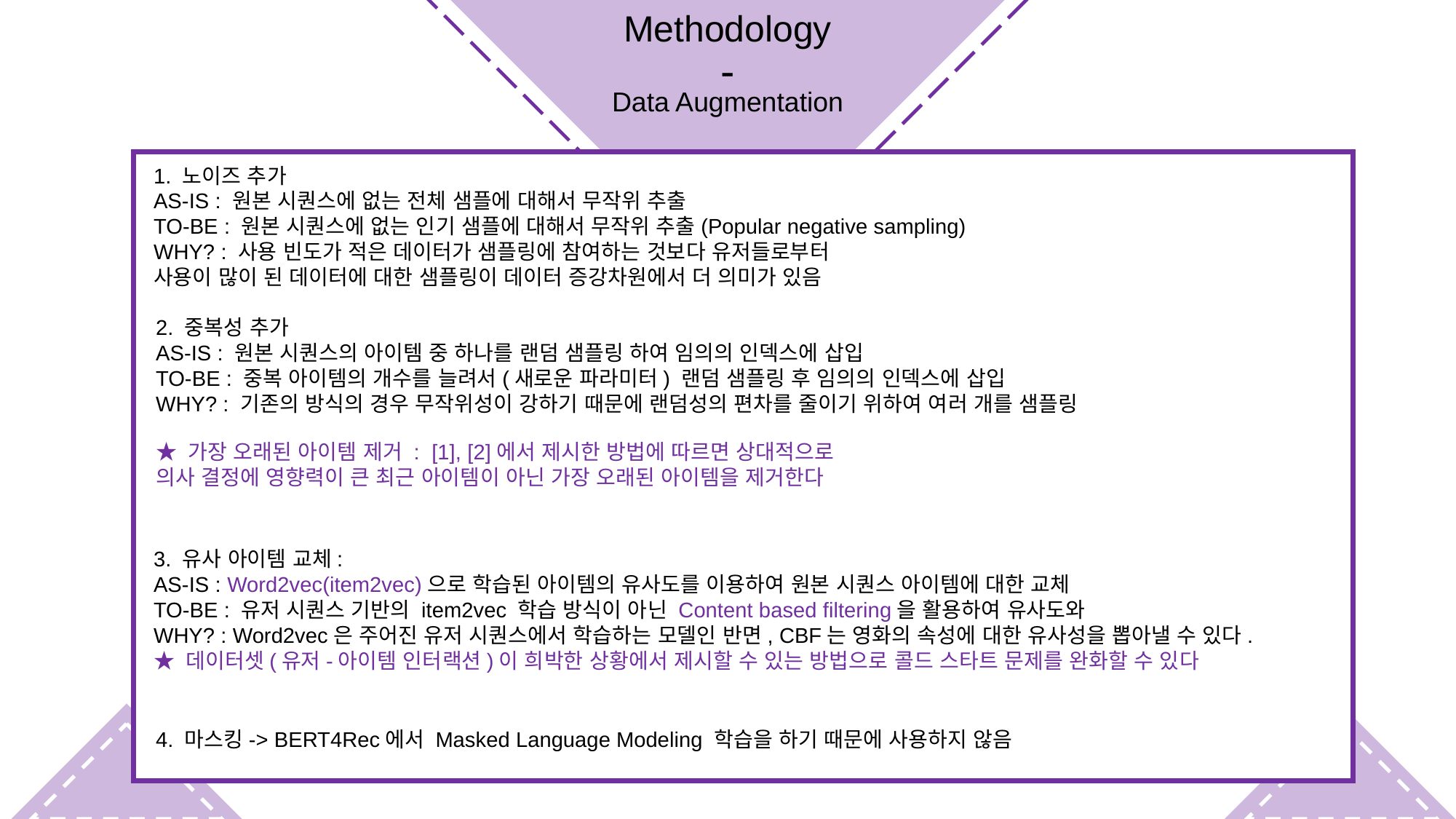

Methodology

-
Data Augmentation
`
 노이즈 추가
AS-IS : 원본 시퀀스에 없는 전체 샘플에 대해서 무작위 추출
TO-BE : 원본 시퀀스에 없는 인기 샘플에 대해서 무작위 추출(Popular negative sampling)
WHY? : 사용 빈도가 적은 데이터가 샘플링에 참여하는 것보다 유저들로부터
사용이 많이 된 데이터에 대한 샘플링이 데이터 증강차원에서 더 의미가 있음
2. 중복성 추가
AS-IS : 원본 시퀀스의 아이템 중 하나를 랜덤 샘플링 하여 임의의 인덱스에 삽입
TO-BE : 중복 아이템의 개수를 늘려서(새로운 파라미터) 랜덤 샘플링 후 임의의 인덱스에 삽입
WHY? : 기존의 방식의 경우 무작위성이 강하기 때문에 랜덤성의 편차를 줄이기 위하여 여러 개를 샘플링
★ 가장 오래된 아이템 제거 :  [1], [2]에서 제시한 방법에 따르면 상대적으로
의사 결정에 영향력이 큰 최근 아이템이 아닌 가장 오래된 아이템을 제거한다
3. 유사 아이템 교체:
AS-IS : Word2vec(item2vec)으로 학습된 아이템의 유사도를 이용하여 원본 시퀀스 아이템에 대한 교체
TO-BE : 유저 시퀀스 기반의 item2vec 학습 방식이 아닌 Content based filtering을 활용하여 유사도와
WHY? : Word2vec은 주어진 유저 시퀀스에서 학습하는 모델인 반면, CBF는 영화의 속성에 대한 유사성을 뽑아낼 수 있다.
★ 데이터셋(유저-아이템 인터랙션)이 희박한 상황에서 제시할 수 있는 방법으로 콜드 스타트 문제를 완화할 수 있다
4. 마스킹-> BERT4Rec에서 Masked Language Modeling 학습을 하기 때문에 사용하지 않음